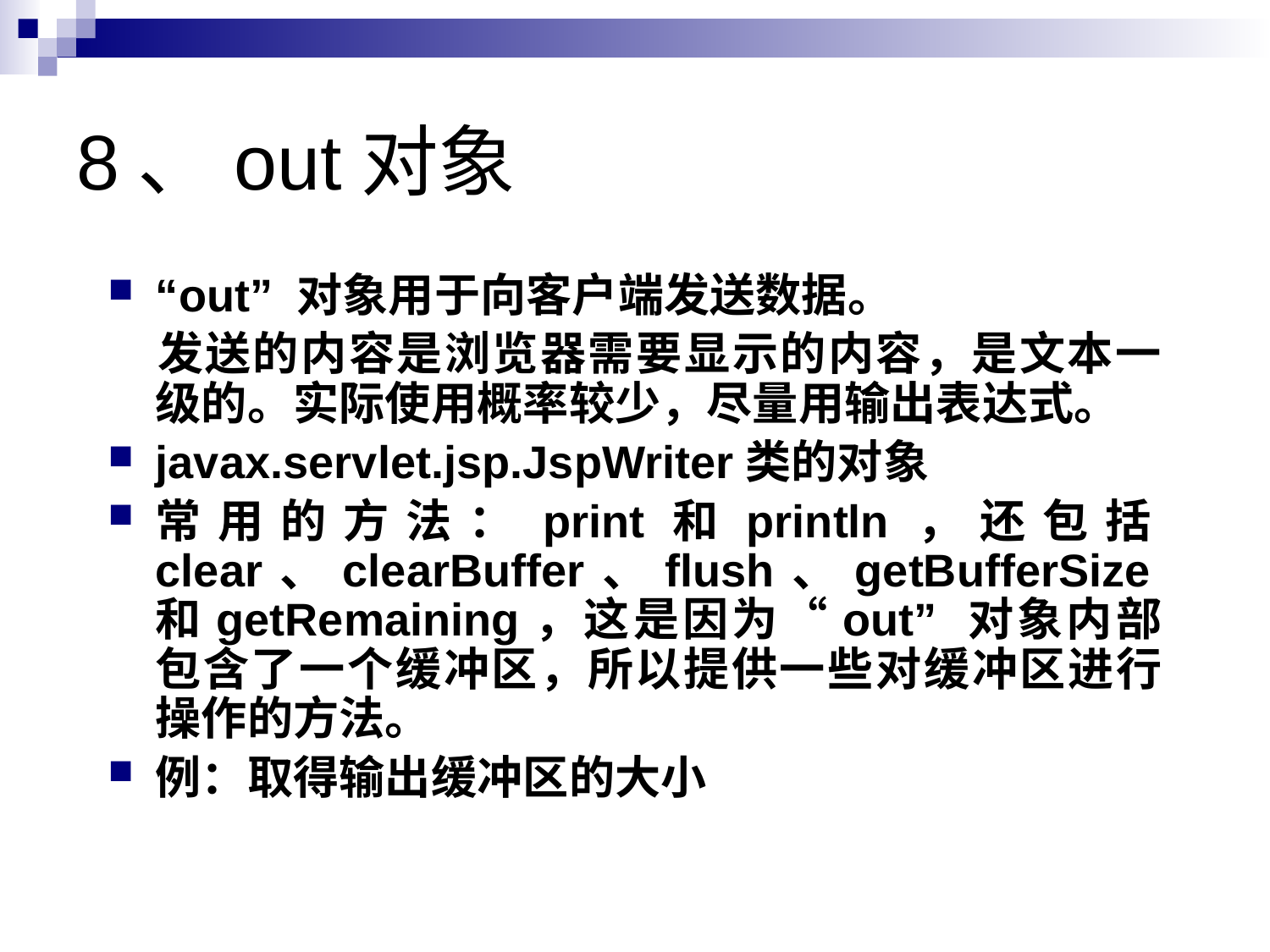

# 8、out对象
“out” 对象用于向客户端发送数据。
	发送的内容是浏览器需要显示的内容，是文本一级的。实际使用概率较少，尽量用输出表达式。
javax.servlet.jsp.JspWriter类的对象
常用的方法：print和println，还包括clear、clearBuffer、flush、getBufferSize和getRemaining，这是因为“out” 对象内部包含了一个缓冲区，所以提供一些对缓冲区进行操作的方法。
例：取得输出缓冲区的大小
41